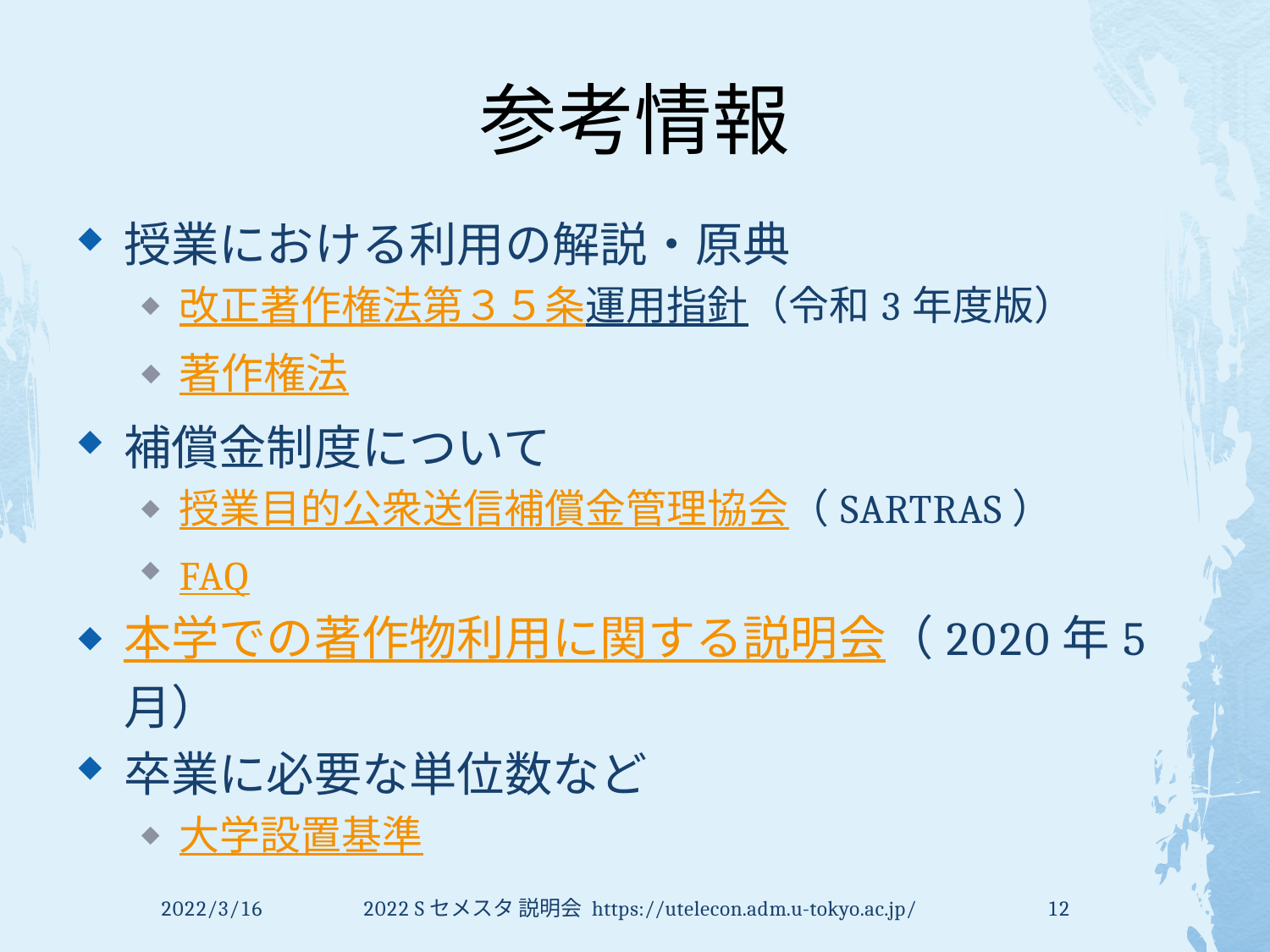

# 参考情報
授業における利用の解説・原典
改正著作権法第３５条運用指針（令和3年度版）
著作権法
補償金制度について
授業目的公衆送信補償金管理協会（SARTRAS）
FAQ
本学での著作物利用に関する説明会（2020年5月）
卒業に必要な単位数など
大学設置基準
2022/3/16
2022 Sセメスタ 説明会 https://utelecon.adm.u-tokyo.ac.jp/
12